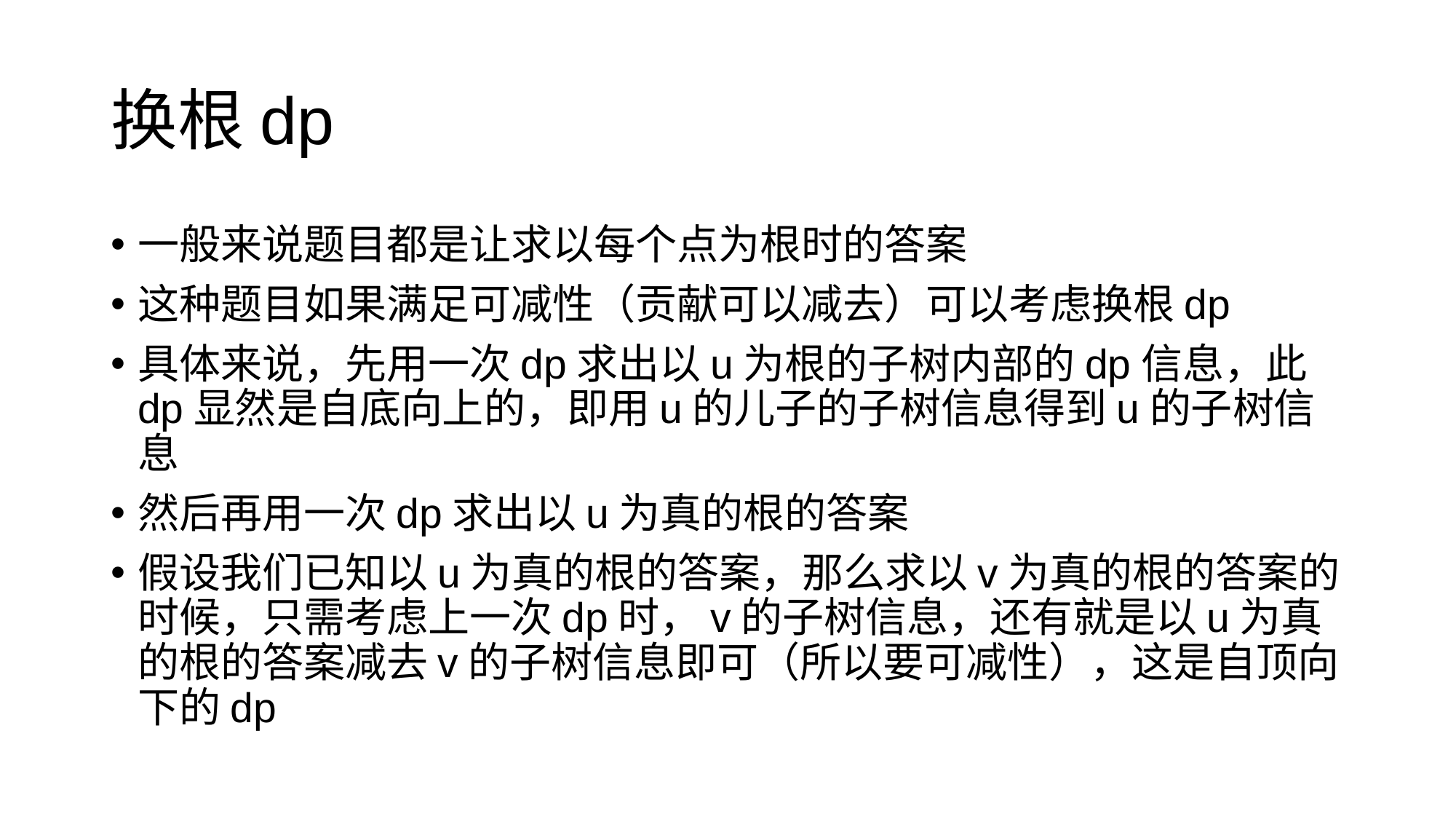

# 换根dp
一般来说题目都是让求以每个点为根时的答案
这种题目如果满足可减性（贡献可以减去）可以考虑换根dp
具体来说，先用一次dp求出以u为根的子树内部的dp信息，此dp显然是自底向上的，即用u的儿子的子树信息得到u的子树信息
然后再用一次dp求出以u为真的根的答案
假设我们已知以u为真的根的答案，那么求以v为真的根的答案的时候，只需考虑上一次dp时，v的子树信息，还有就是以u为真的根的答案减去v的子树信息即可（所以要可减性），这是自顶向下的dp